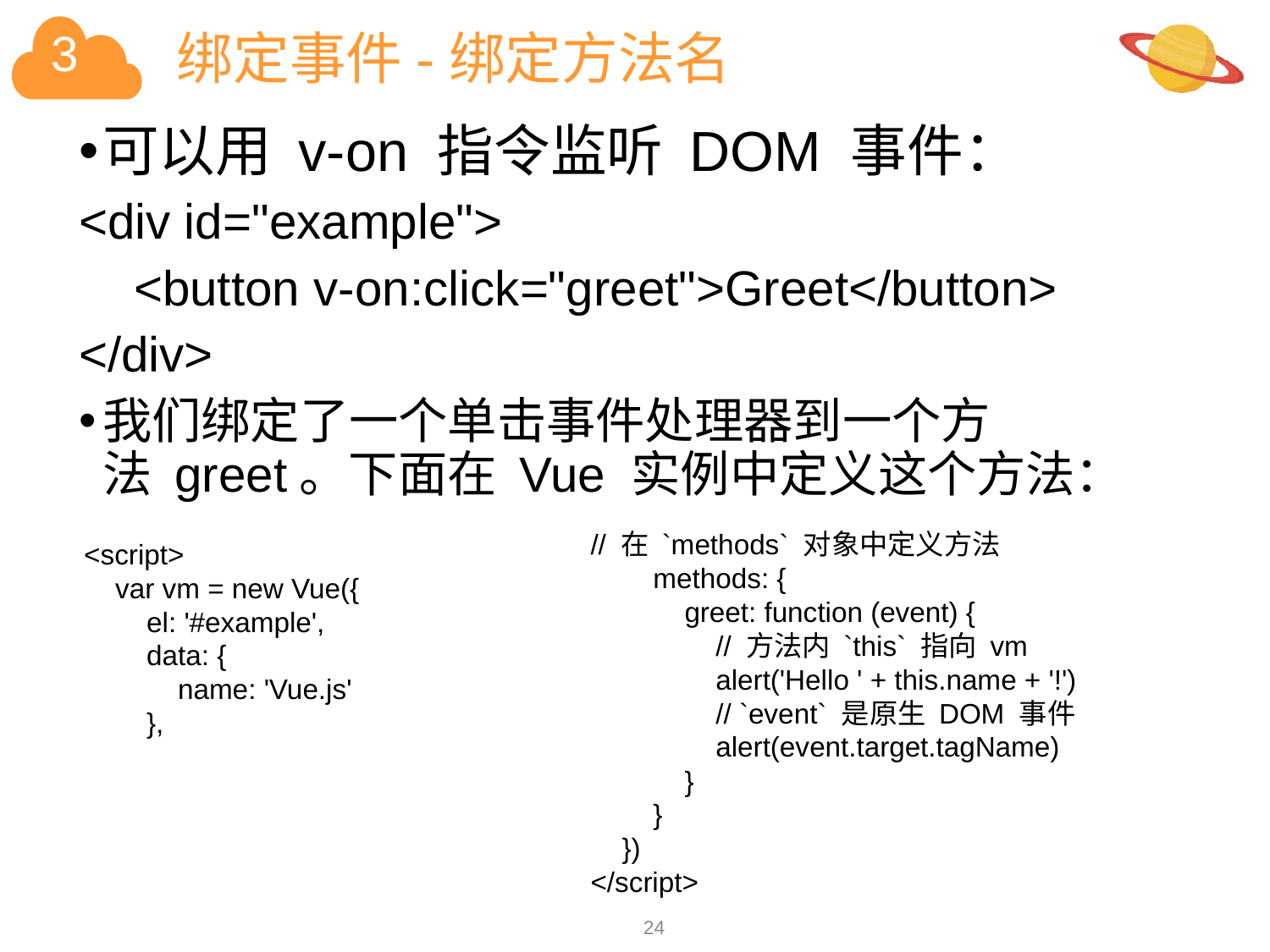

# 绑定事件-绑定方法名
可以用 v-on 指令监听 DOM 事件：
<div id="example">
    <button v-on:click="greet">Greet</button>
</div>
我们绑定了一个单击事件处理器到一个方法 greet。下面在 Vue 实例中定义这个方法：

// 在 `methods` 对象中定义方法
        methods: {
            greet: function (event) {
                // 方法内 `this` 指向 vm
                alert('Hello ' + this.name + '!')
                // `event` 是原生 DOM 事件
                alert(event.target.tagName)
            }
        }
    })
</script>
<script>
    var vm = new Vue({
        el: '#example',
        data: {
            name: 'Vue.js'
        },
24